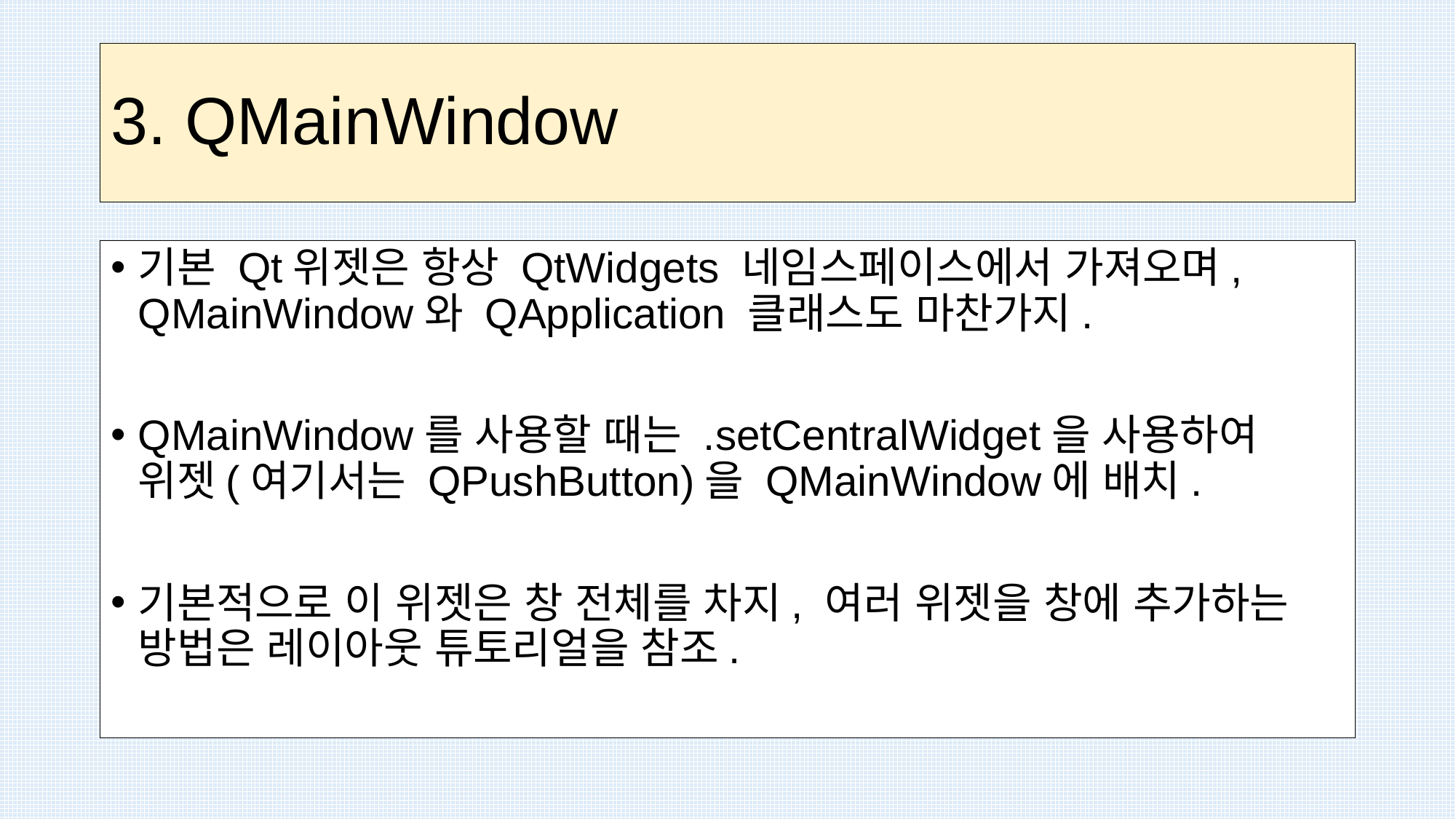

# 3. QMainWindow
기본 Qt위젯은 항상 QtWidgets 네임스페이스에서 가져오며, QMainWindow와 QApplication 클래스도 마찬가지.

QMainWindow를 사용할 때는 .setCentralWidget을 사용하여 위젯(여기서는 QPushButton)을 QMainWindow에 배치.

기본적으로 이 위젯은 창 전체를 차지, 여러 위젯을 창에 추가하는 방법은 레이아웃 튜토리얼을 참조.